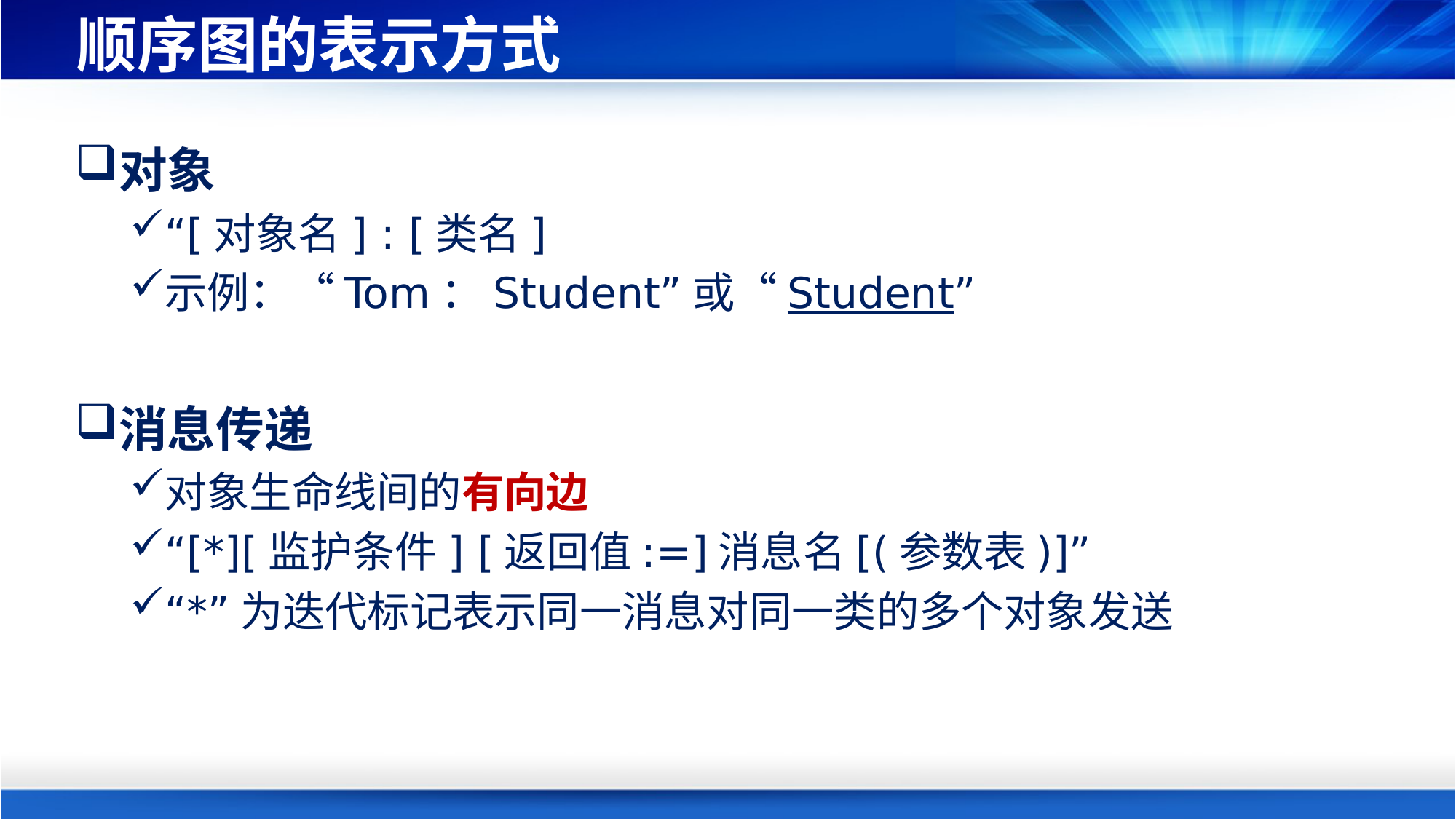

# 顺序图的表示方式
对象
“[对象名] : [类名]
示例：“Tom：Student”或“Student”

消息传递
对象生命线间的有向边
“[*][监护条件] [返回值:=]消息名[(参数表)]”
“*”为迭代标记表示同一消息对同一类的多个对象发送